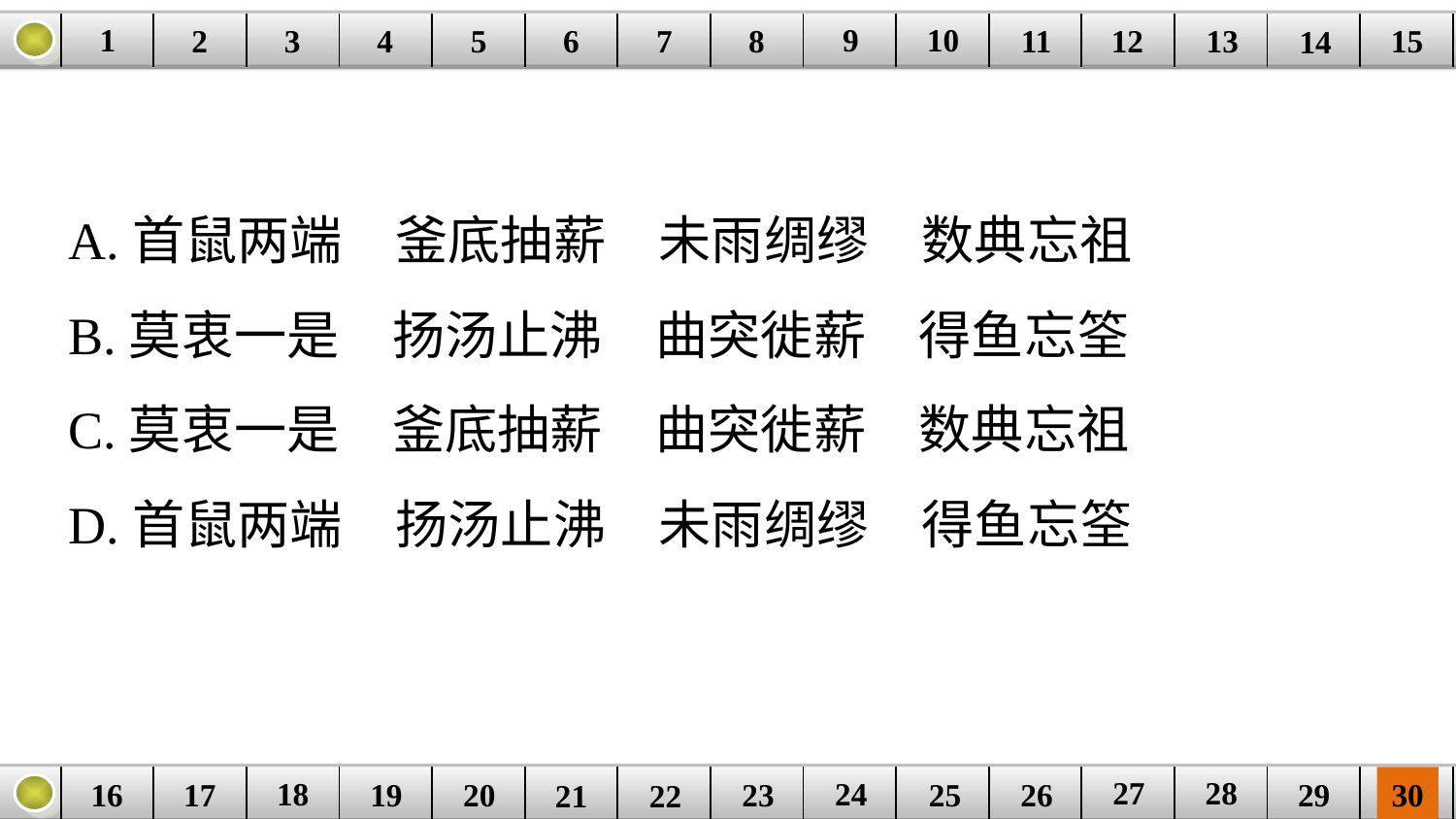

9
10
1
3
4
5
6
8
11
2
12
15
|  |  |  |  |  |  |  |  |  |  |  |  |  |  |  |
| --- | --- | --- | --- | --- | --- | --- | --- | --- | --- | --- | --- | --- | --- | --- |
7
13
14

A.首鼠两端　釜底抽薪　未雨绸缪　数典忘祖
B.莫衷一是　扬汤止沸　曲突徙薪　得鱼忘筌
C.莫衷一是　釜底抽薪　曲突徙薪　数典忘祖
D.首鼠两端　扬汤止沸　未雨绸缪　得鱼忘筌

27
28
18
24
16
25
26
30
|  |  |  |  |  |  |  |  |  |  |  |  |  |  |  |
| --- | --- | --- | --- | --- | --- | --- | --- | --- | --- | --- | --- | --- | --- | --- |
23
17
19
20
29
21
22